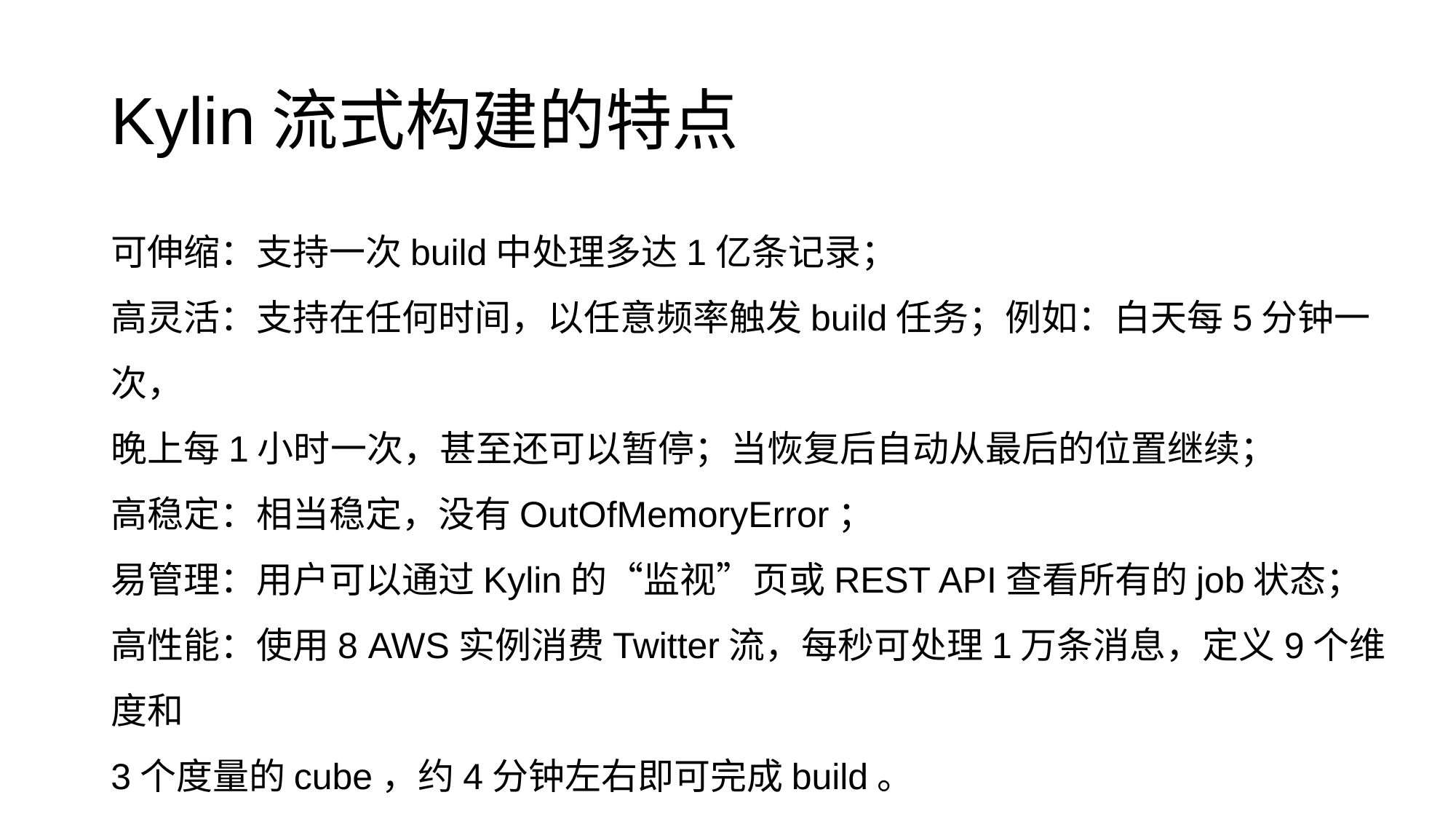

# Kylin流式构建的特点
可伸缩：支持一次build中处理多达1亿条记录；
高灵活：支持在任何时间，以任意频率触发build任务；例如：白天每5分钟一次，
晚上每1小时一次，甚至还可以暂停；当恢复后自动从最后的位置继续；
高稳定：相当稳定，没有OutOfMemoryError；
易管理：用户可以通过Kylin的“监视”页或REST API查看所有的job状态；
高性能：使用8 AWS实例消费Twitter流，每秒可处理1万条消息，定义9个维度和
3个度量的cube，约4分钟左右即可完成build。